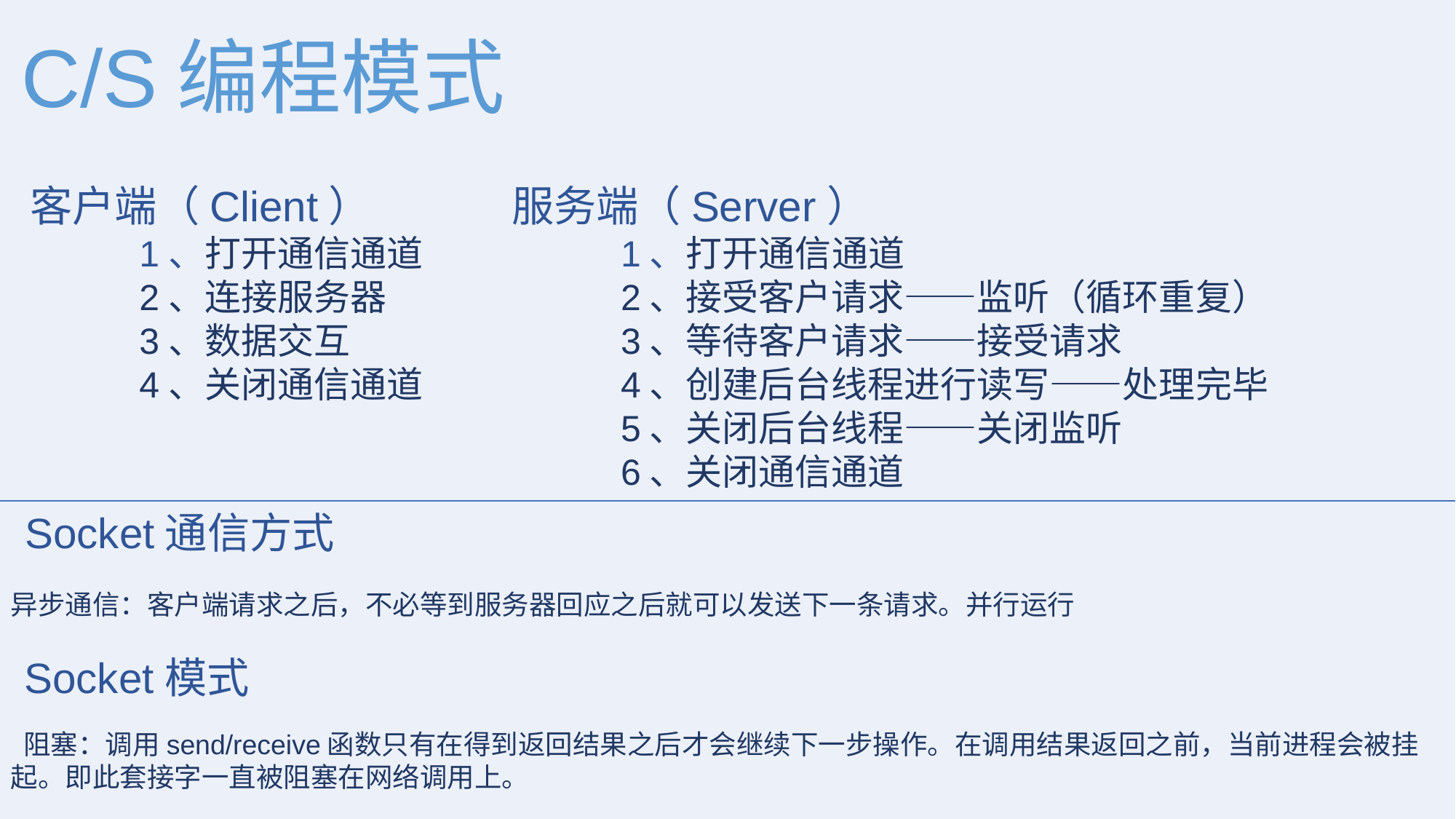

C/S编程模式
客户端（Client）
	1、打开通信通道
	2、连接服务器
	3、数据交互
	4、关闭通信通道
服务端（Server）
	1、打开通信通道
	2、接受客户请求——监听（循环重复）
	3、等待客户请求——接受请求
	4、创建后台线程进行读写——处理完毕
	5、关闭后台线程——关闭监听
	6、关闭通信通道
Socket通信方式
异步通信：客户端请求之后，不必等到服务器回应之后就可以发送下一条请求。并行运行
Socket模式
 阻塞：调用send/receive函数只有在得到返回结果之后才会继续下一步操作。在调用结果返回之前，当前进程会被挂起。即此套接字一直被阻塞在网络调用上。